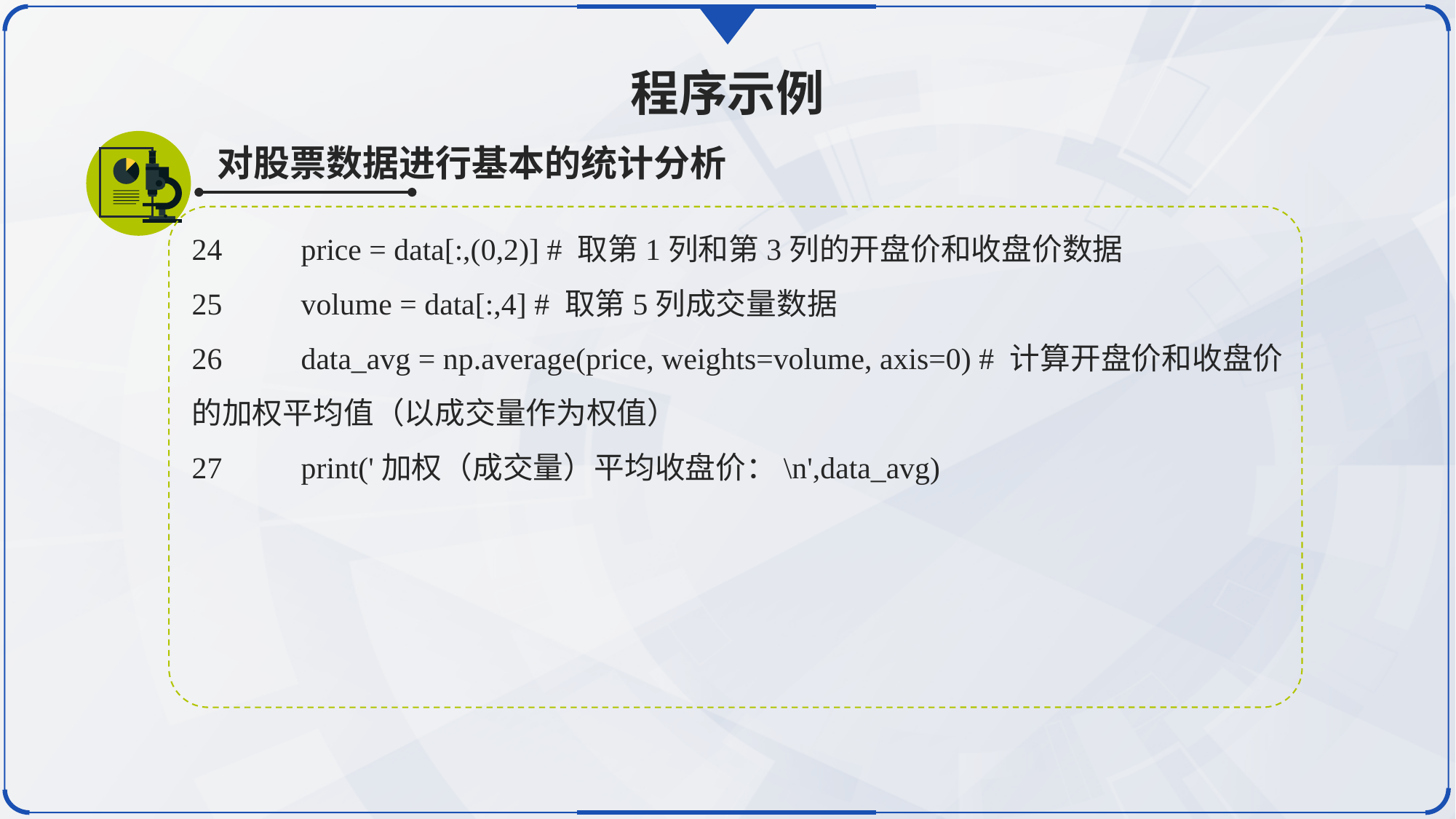

程序示例

对股票数据进行基本的统计分析

24	price = data[:,(0,2)] # 取第1列和第3列的开盘价和收盘价数据
25	volume = data[:,4] # 取第5列成交量数据
26	data_avg = np.average(price, weights=volume, axis=0) # 计算开盘价和收盘价的加权平均值（以成交量作为权值）
27	print('加权（成交量）平均收盘价：\n',data_avg)